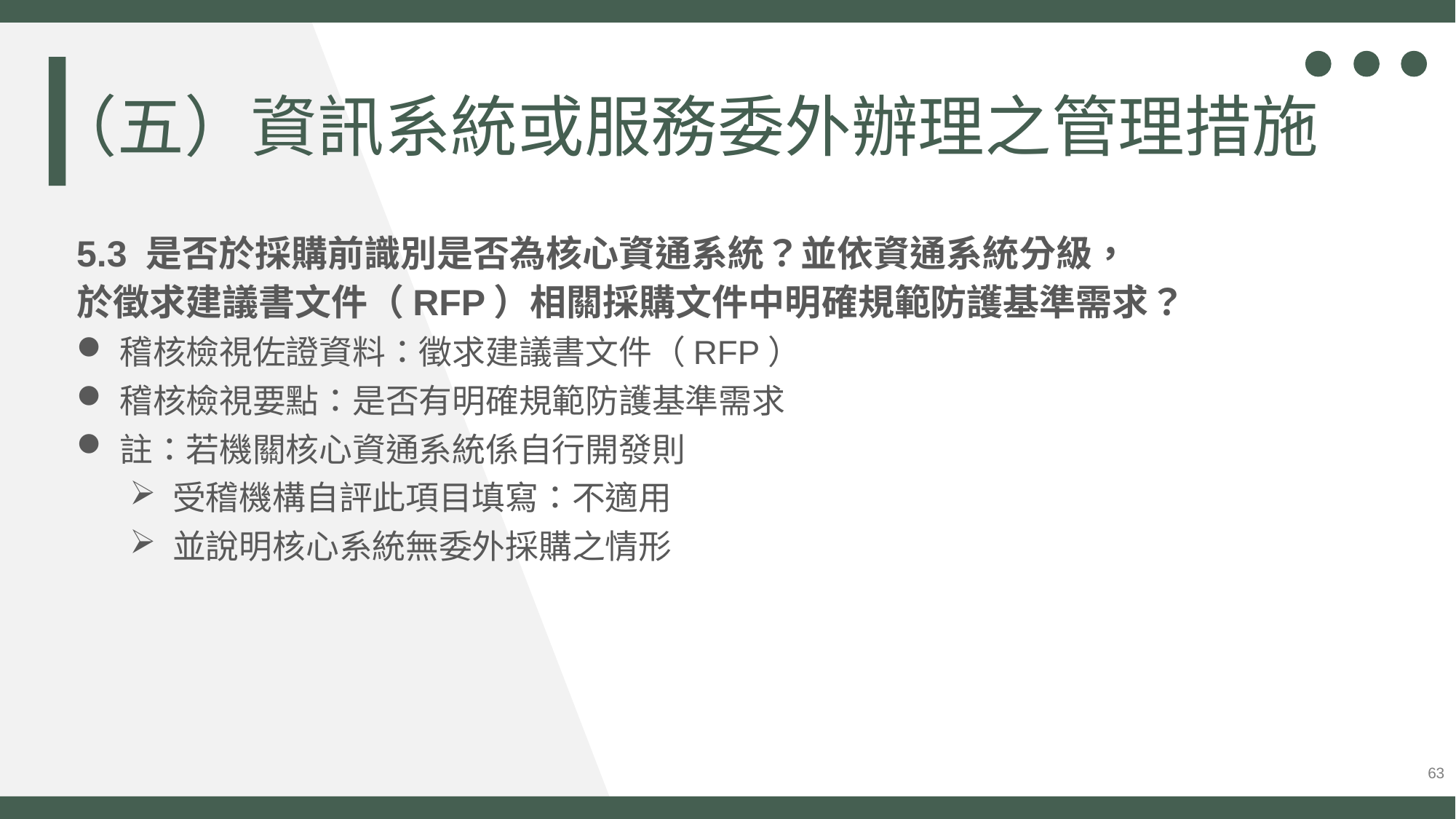

（五）資訊系統或服務委外辦理之管理措施
5.3 是否於採購前識別是否為核心資通系統？並依資通系統分級，
於徵求建議書文件（RFP）相關採購文件中明確規範防護基準需求？
稽核檢視佐證資料：徵求建議書文件（RFP）
稽核檢視要點：是否有明確規範防護基準需求
註：若機關核心資通系統係自行開發則
受稽機構自評此項目填寫：不適用
並說明核心系統無委外採購之情形
63